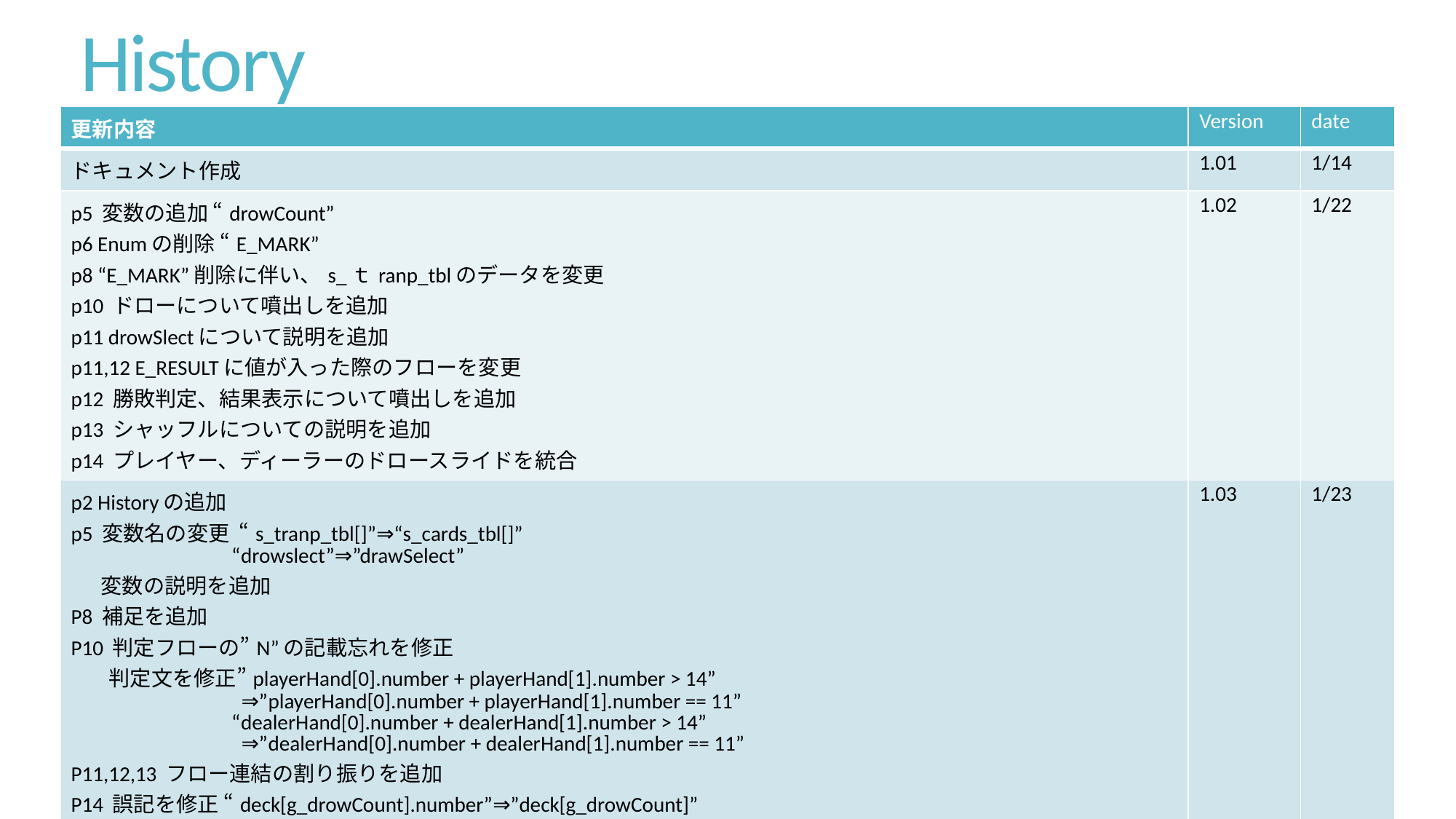

History
| 更新内容 | Version | date |
| --- | --- | --- |
| ドキュメント作成 | 1.01 | 1/14 |
| p5 変数の追加 “drowCount” p6 Enumの削除 “E\_MARK” p8 “E\_MARK”削除に伴い、s\_ｔranp\_tblのデータを変更 p10 ドローについて噴出しを追加 p11 drowSlectについて説明を追加 p11,12 E\_RESULTに値が入った際のフローを変更 p12 勝敗判定、結果表示について噴出しを追加 p13 シャッフルについての説明を追加 p14 プレイヤー、ディーラーのドロースライドを統合 | 1.02 | 1/22 |
| p2 Historyの追加 p5 変数名の変更 “s\_tranp\_tbl[]”⇒“s\_cards\_tbl[]” “drowslect”⇒”drawSelect” 変数の説明を追加 P8 補足を追加 P10 判定フローの”N”の記載忘れを修正 判定文を修正”playerHand[0].number + playerHand[1].number > 14” ⇒”playerHand[0].number + playerHand[1].number == 11” “dealerHand[0].number + dealerHand[1].number > 14” ⇒”dealerHand[0].number + dealerHand[1].number == 11” P11,12,13 フロー連結の割り振りを追加 P14 誤記を修正 “deck[g\_drowCount].number”⇒”deck[g\_drowCount]” “playerIsAce ++”⇒“dealerIsAce ++” p16 case文にdefaultを追加 | 1.03 | 1/23 |